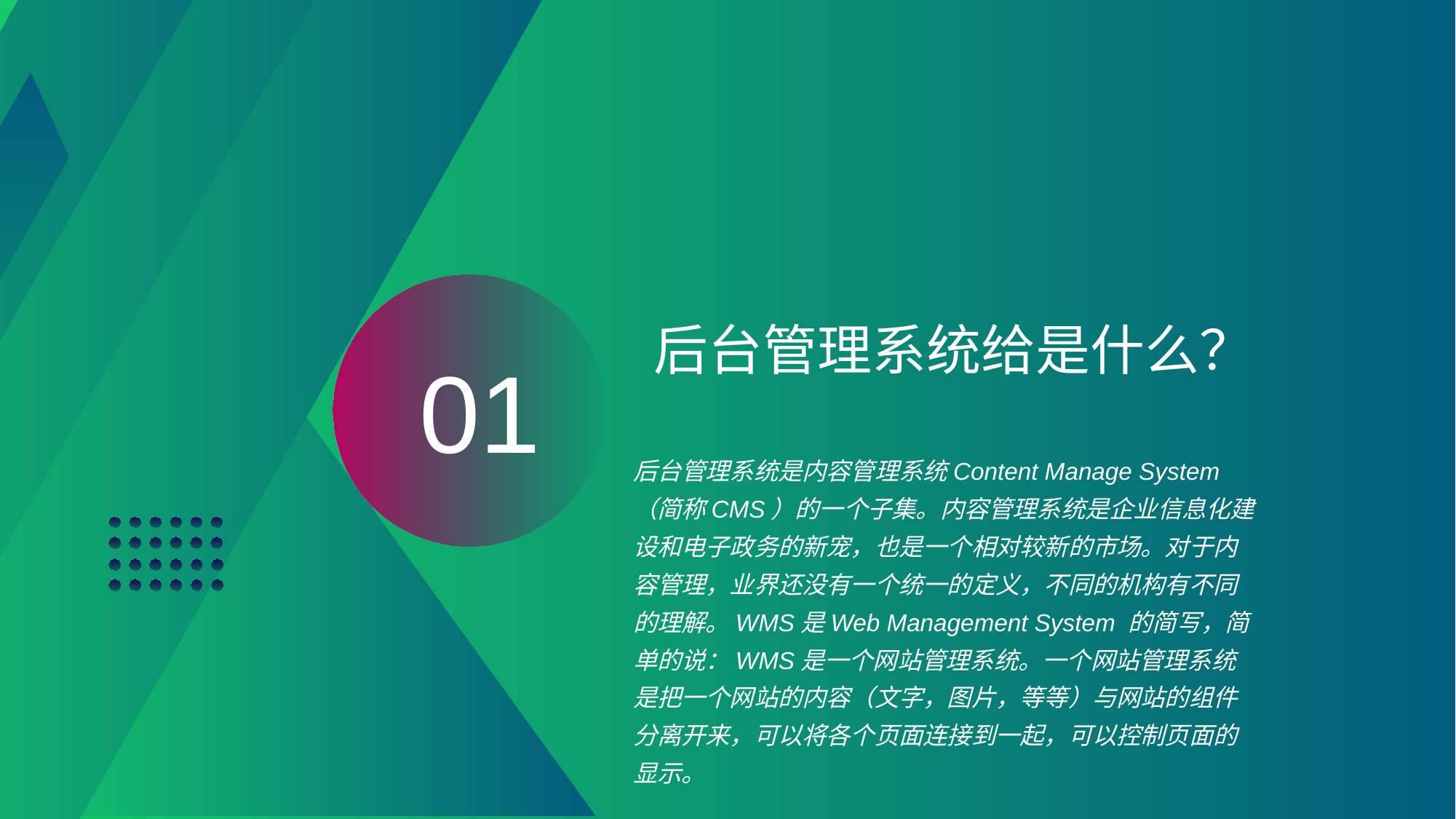

01
后台管理系统给是什么？
后台管理系统是内容管理系统Content Manage System（简称CMS）的一个子集。内容管理系统是企业信息化建设和电子政务的新宠，也是一个相对较新的市场。对于内容管理，业界还没有一个统一的定义，不同的机构有不同的理解。WMS是Web Management System 的简写，简单的说：WMS是一个网站管理系统。一个网站管理系统是把一个网站的内容（文字，图片，等等）与网站的组件分离开来，可以将各个页面连接到一起，可以控制页面的显示。